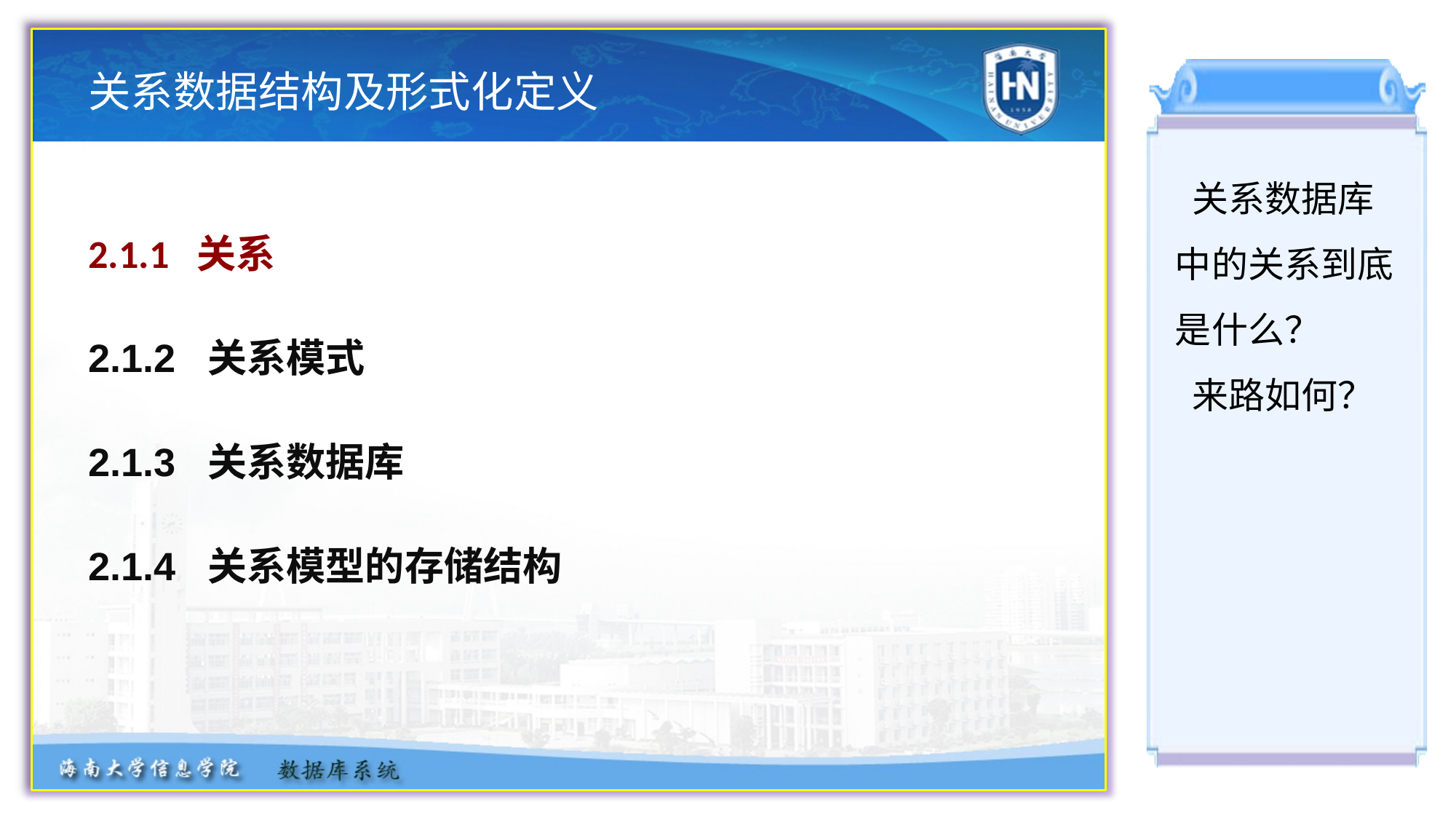

# 关系数据结构及形式化定义
 关系数据库中的关系到底是什么？
 来路如何？
2.1.1  关系
2.1.2  关系模式
2.1.3  关系数据库
2.1.4  关系模型的存储结构